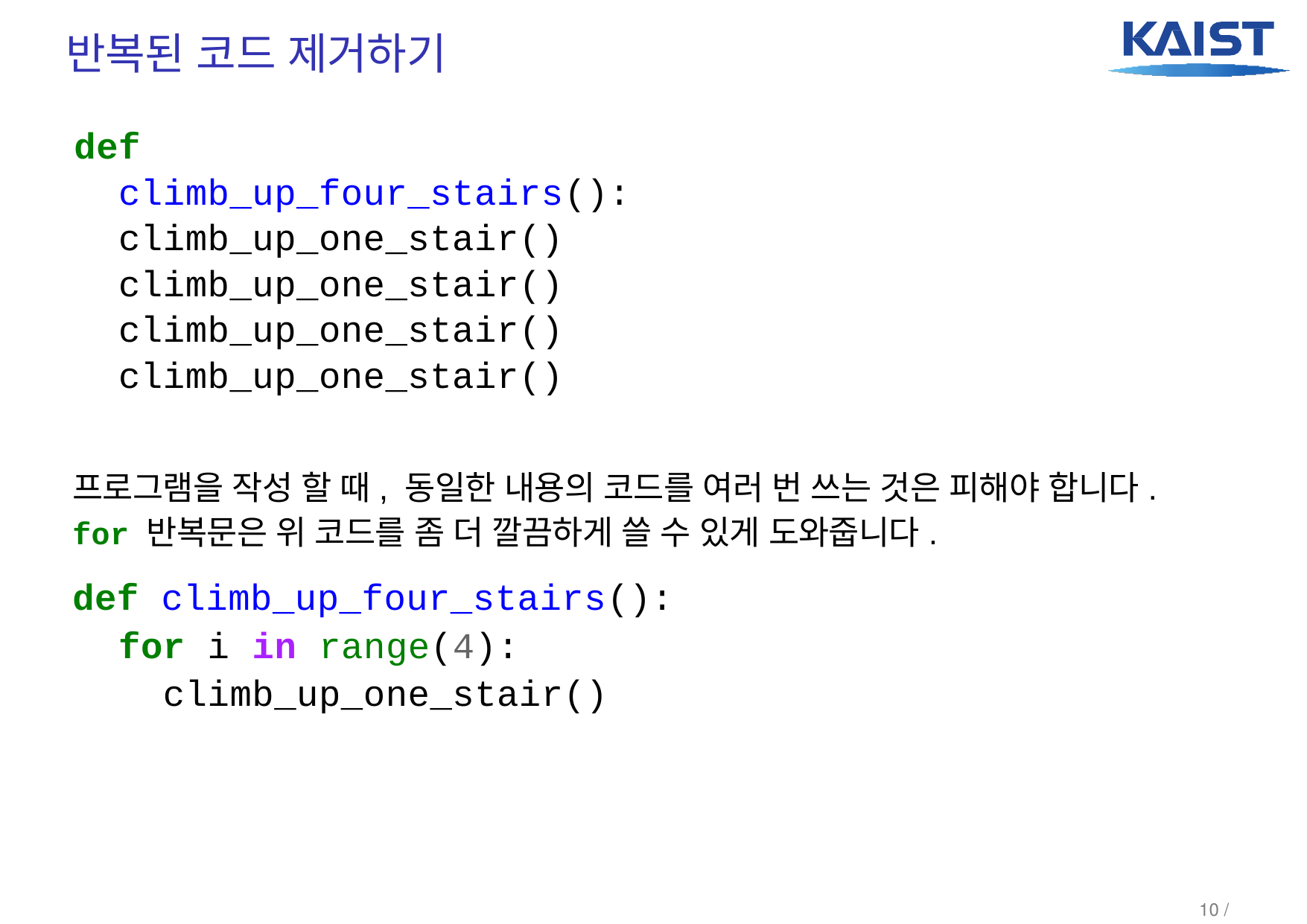

# 반복된 코드 제거하기

def climb_up_four_stairs():
	climb_up_one_stair()
	climb_up_one_stair()
	climb_up_one_stair()
	climb_up_one_stair()

프로그램을 작성 할 때, 동일한 내용의 코드를 여러 번 쓰는 것은 피해야 합니다.
for 반복문은 위 코드를 좀 더 깔끔하게 쓸 수 있게 도와줍니다.
def climb_up_four_stairs():
for i in range(4):
	climb_up_one_stair()
10 / 11